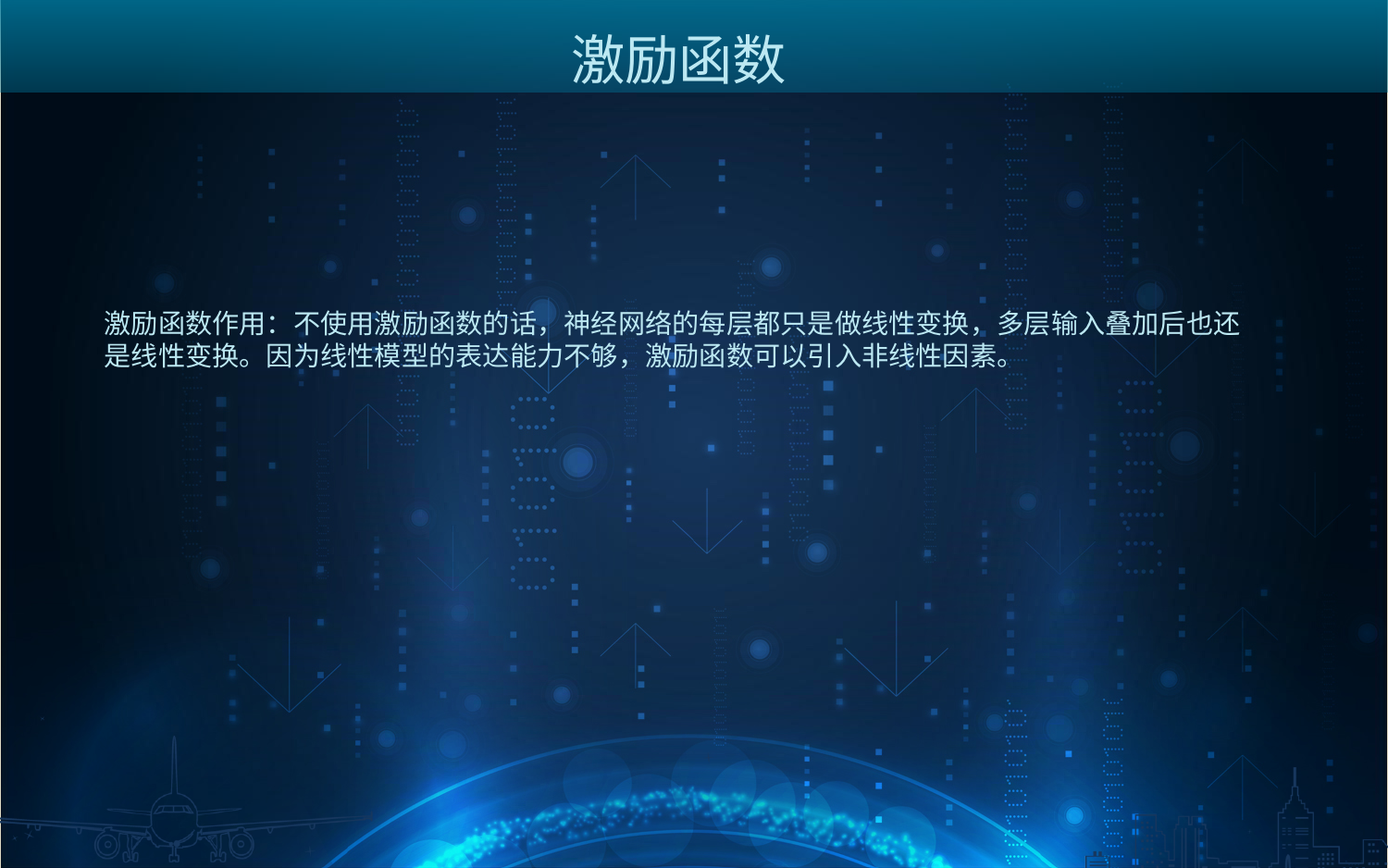

激励函数
激励函数作用：不使用激励函数的话，神经网络的每层都只是做线性变换，多层输入叠加后也还是线性变换。因为线性模型的表达能力不够，激励函数可以引入非线性因素。